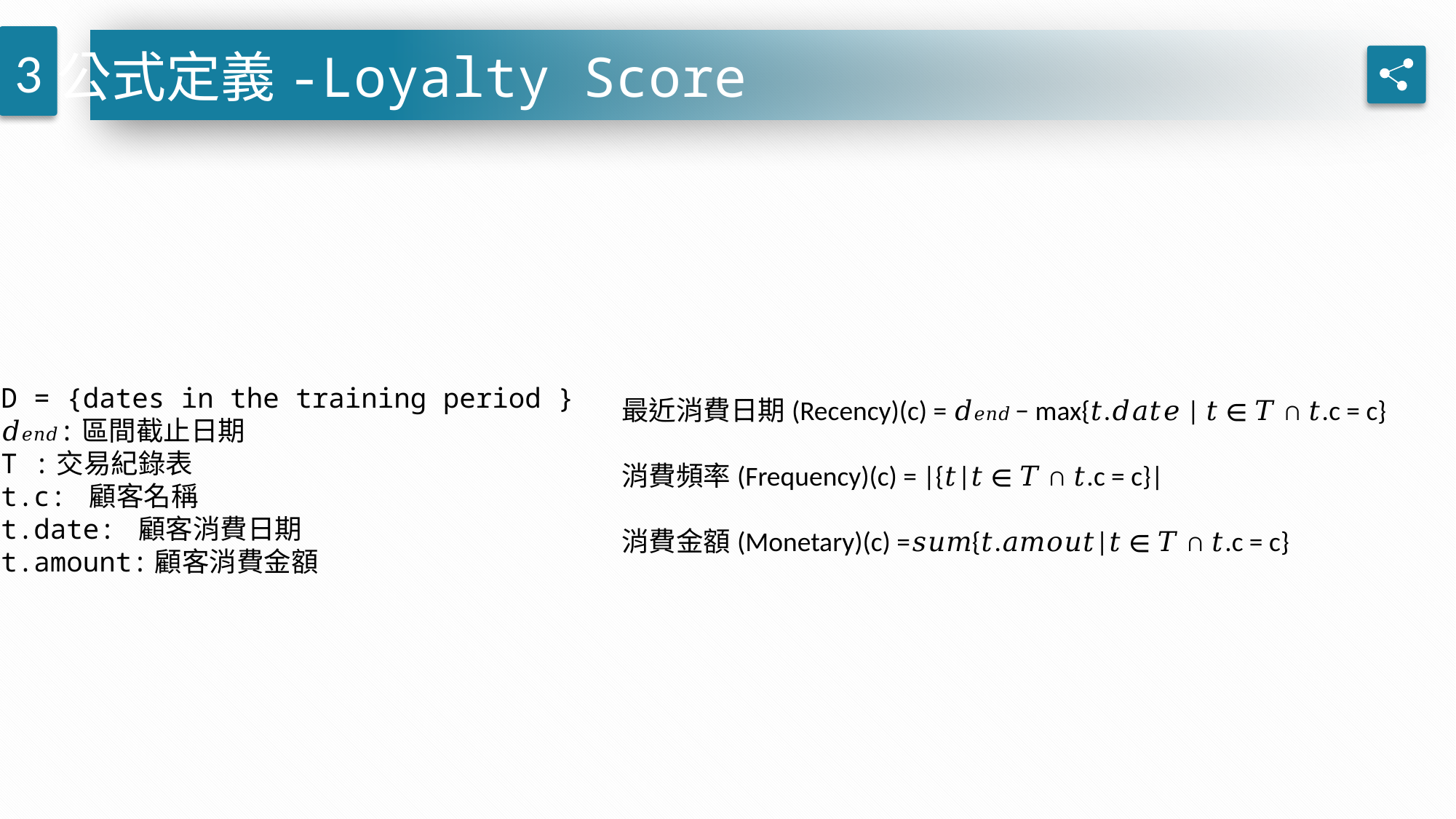

3

公式定義-Loyalty Score

D = {dates in the training period }
𝑑𝑒𝑛𝑑:區間截止日期
T :交易紀錄表
t.c: 顧客名稱
t.date: 顧客消費日期
t.amount:顧客消費金額
最近消費日期(Recency)(c) = 𝑑𝑒𝑛𝑑 − max{𝑡.𝑑𝑎𝑡𝑒 | 𝑡 ∈ 𝑇 ∩ 𝑡.c = c}

消費頻率(Frequency)(c) = |{𝑡|𝑡 ∈ 𝑇 ∩ 𝑡.c = c}|

消費金額(Monetary)(c) =𝑠𝑢𝑚{𝑡.𝑎𝑚𝑜𝑢𝑡|𝑡 ∈ 𝑇 ∩ 𝑡.c = c}